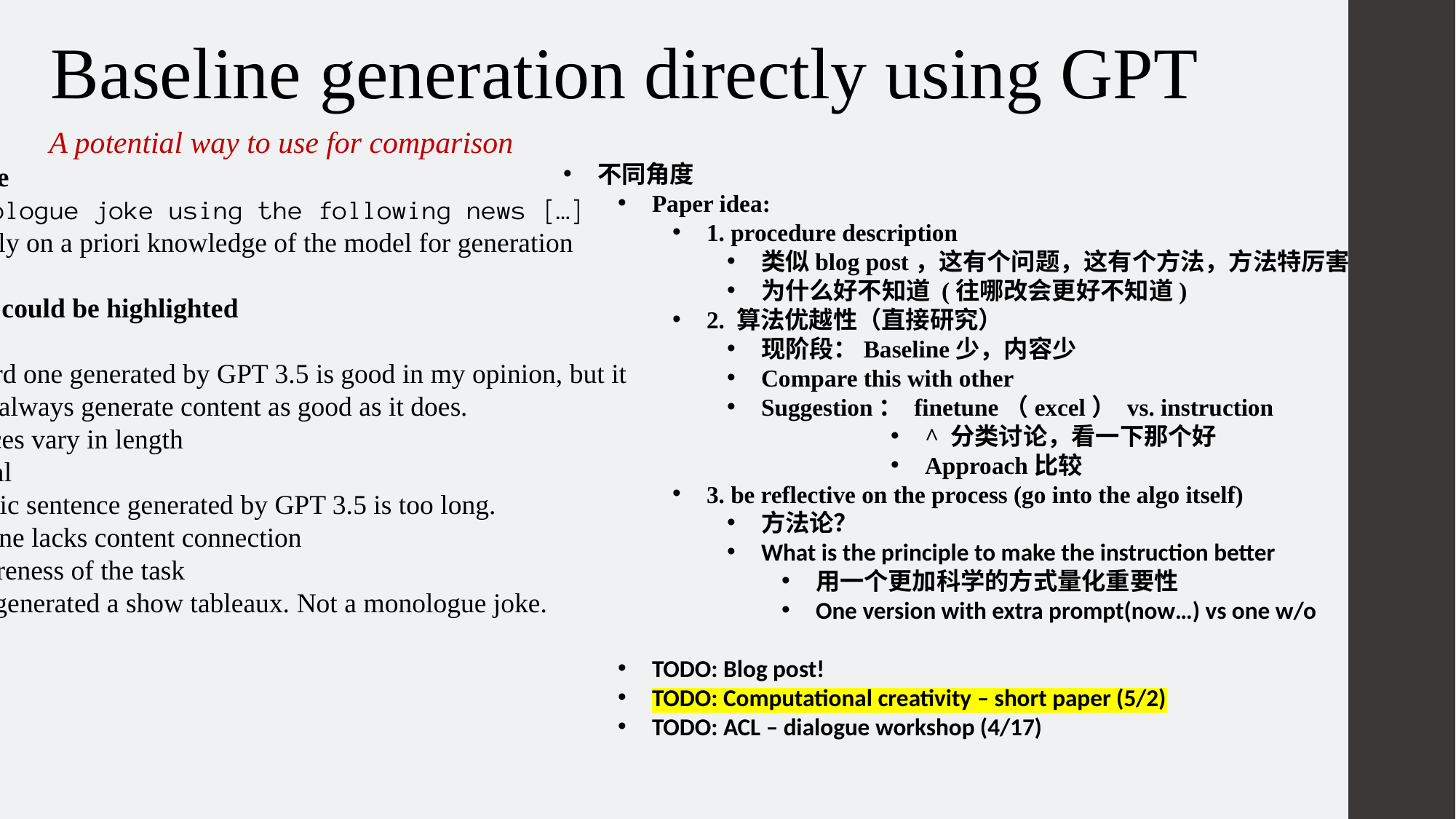

Baseline generation directly using GPT
A potential way to use for comparison
不同角度
Paper idea:
1. procedure description
类似blog post，这有个问题，这有个方法，方法特厉害
为什么好不知道 (往哪改会更好不知道)
2. 算法优越性（直接研究）
现阶段：Baseline少，内容少
Compare this with other
Suggestion： finetune（excel） vs. instruction
^ 分类讨论，看一下那个好
Approach比较
3. be reflective on the process (go into the algo itself)
方法论？
What is the principle to make the instruction better
用一个更加科学的方式量化重要性
One version with extra prompt(now…) vs one w/o

TODO: Blog post!
TODO: Computational creativity – short paper (5/2)
TODO: ACL – dialogue workshop (4/17)

Prompt structure
Write a monologue joke using the following news […]
Relies entirely on a priori knowledge of the model for generation

Limitations that could be highlighted
Not stable
The third one generated by GPT 3.5 is good in my opinion, but it doesn't always generate content as good as it does.
Sentences vary in length
Not structural
The topic sentence generated by GPT 3.5 is too long.
Punchline lacks content connection
Lack of awareness of the task
GPT 4 generated a show tableaux. Not a monologue joke.